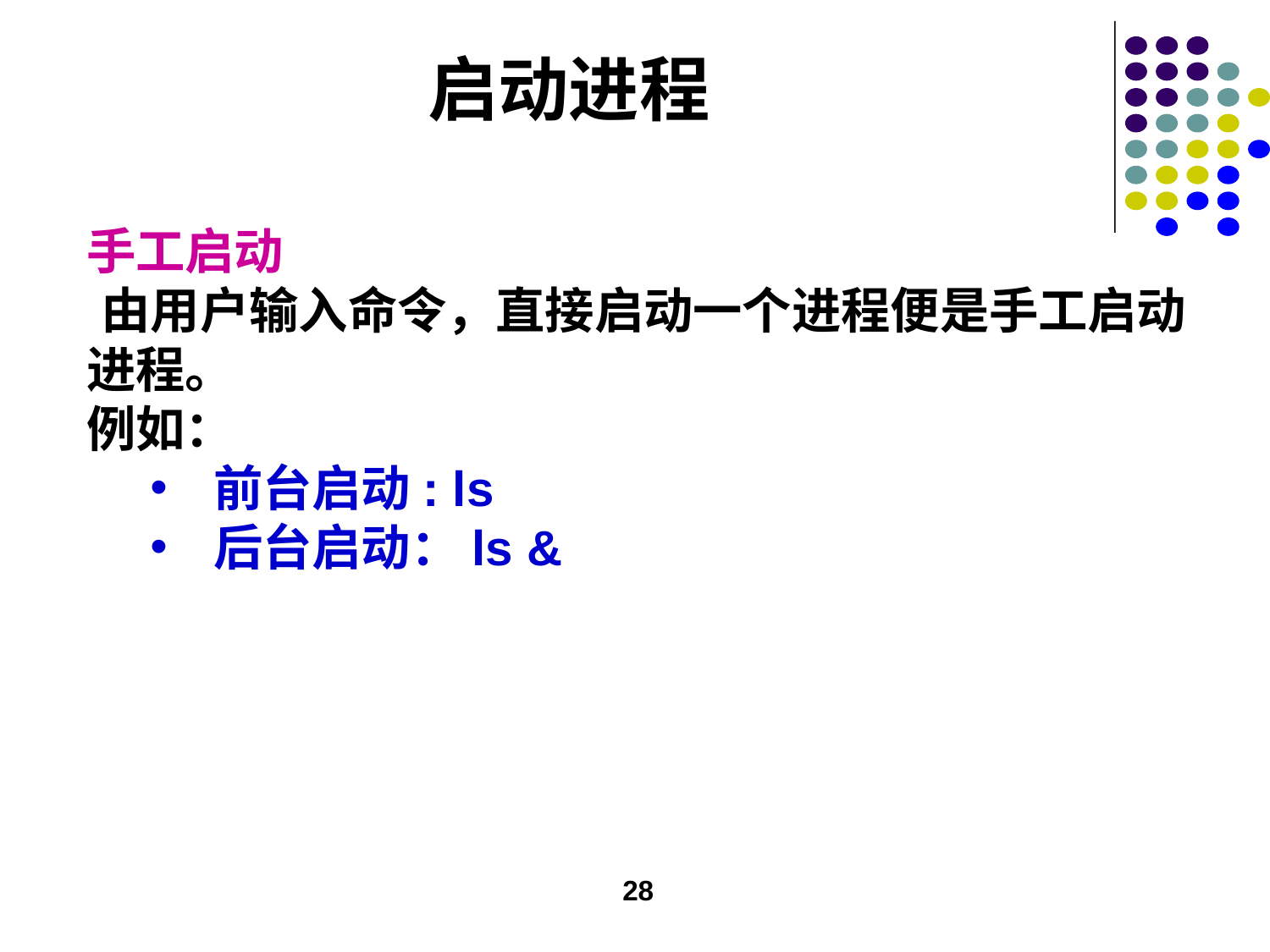

# 启动进程
手工启动
 由用户输入命令，直接启动一个进程便是手工启动进程。
例如：
前台启动: ls
后台启动：ls &
28